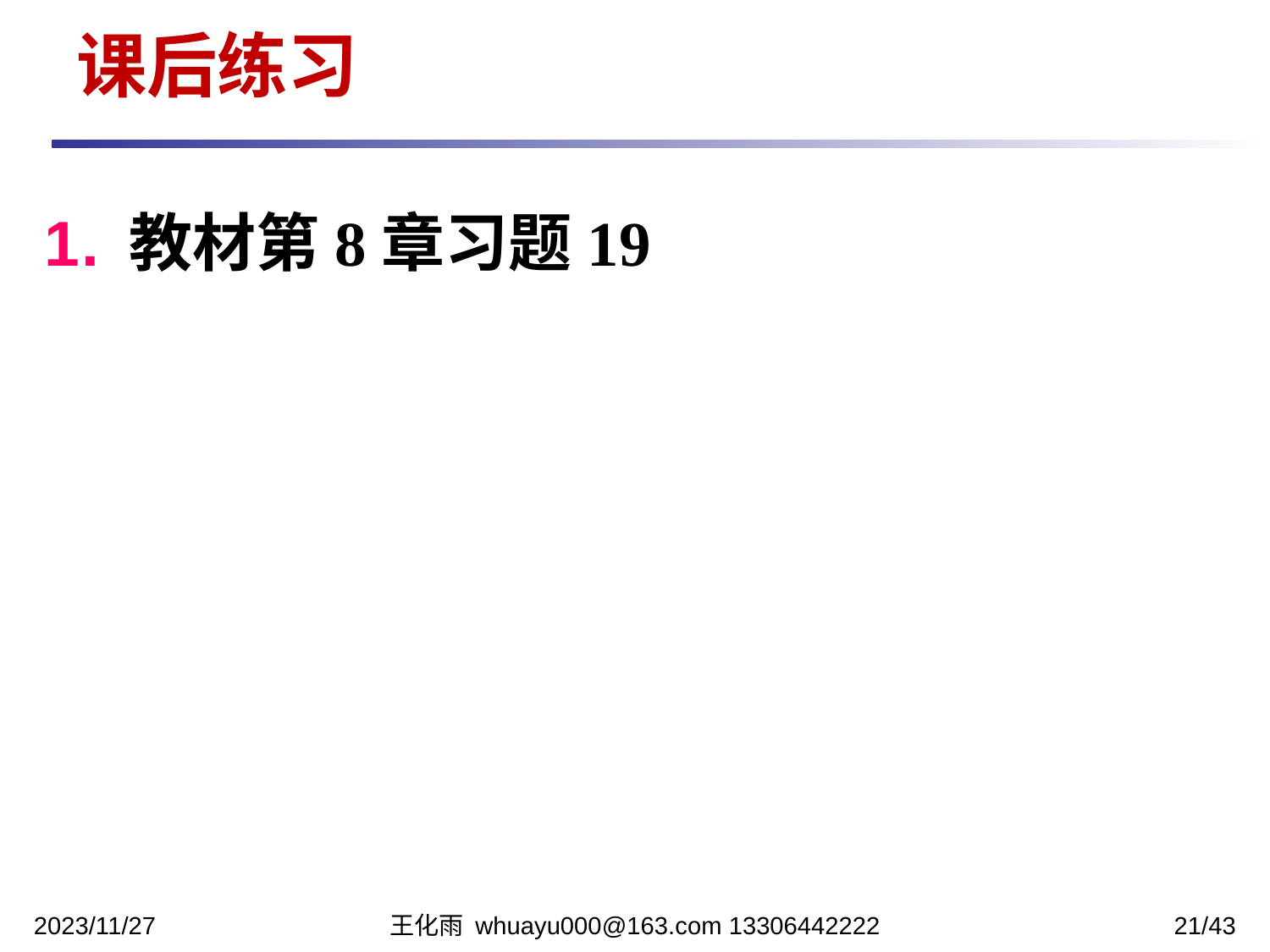

课后练习
教材第8章习题19

2023/11/27
王化雨 whuayu000@163.com 13306442222
21/43